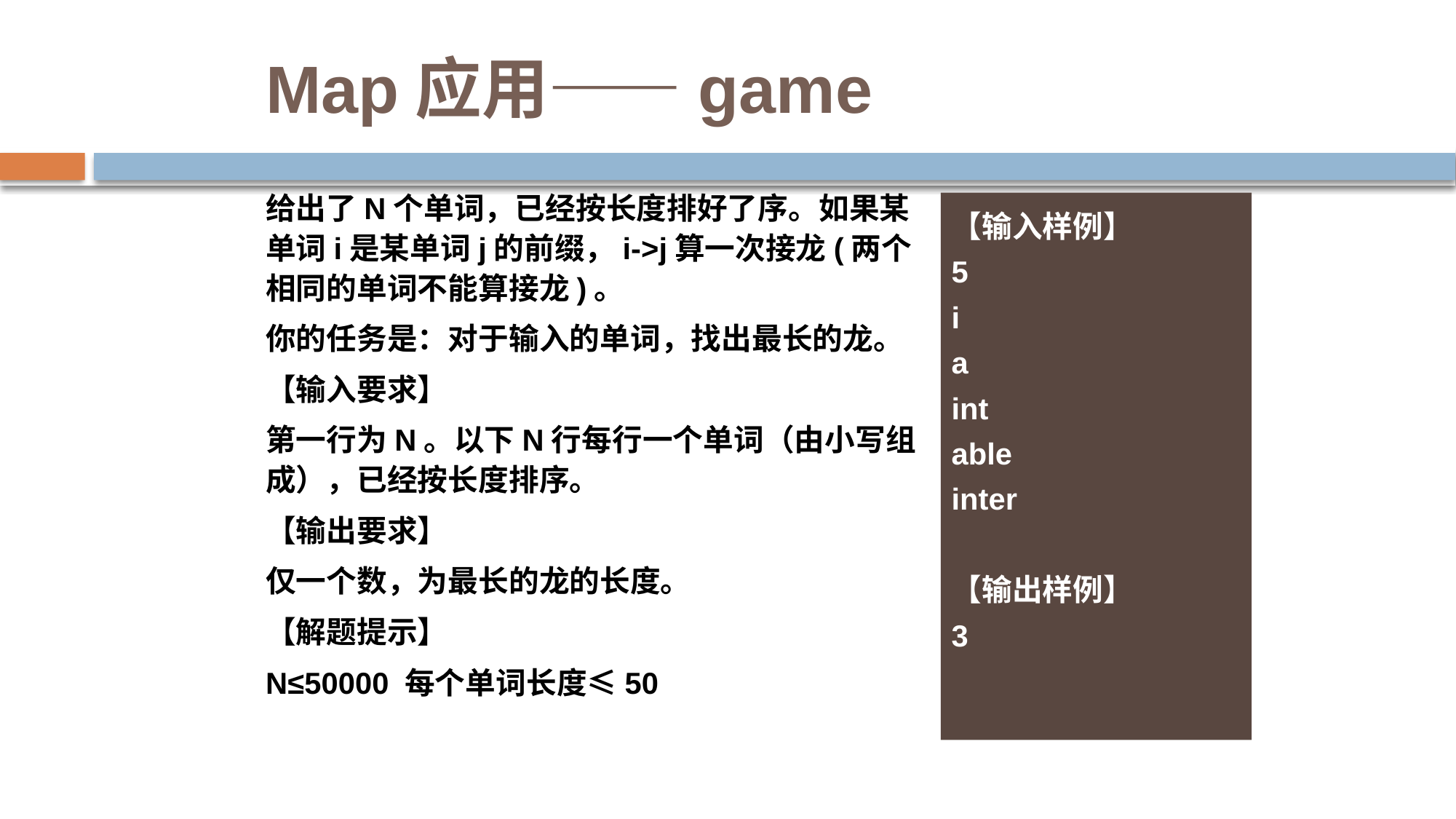

# Map应用——game
给出了N个单词，已经按长度排好了序。如果某单词i是某单词j的前缀，i->j算一次接龙(两个相同的单词不能算接龙)。
你的任务是：对于输入的单词，找出最长的龙。
【输入要求】
第一行为N。以下N行每行一个单词（由小写组成），已经按长度排序。
【输出要求】
仅一个数，为最长的龙的长度。
【解题提示】
N≤50000 每个单词长度≤50
【输入样例】
5
i
a
int
able
inter

【输出样例】
3